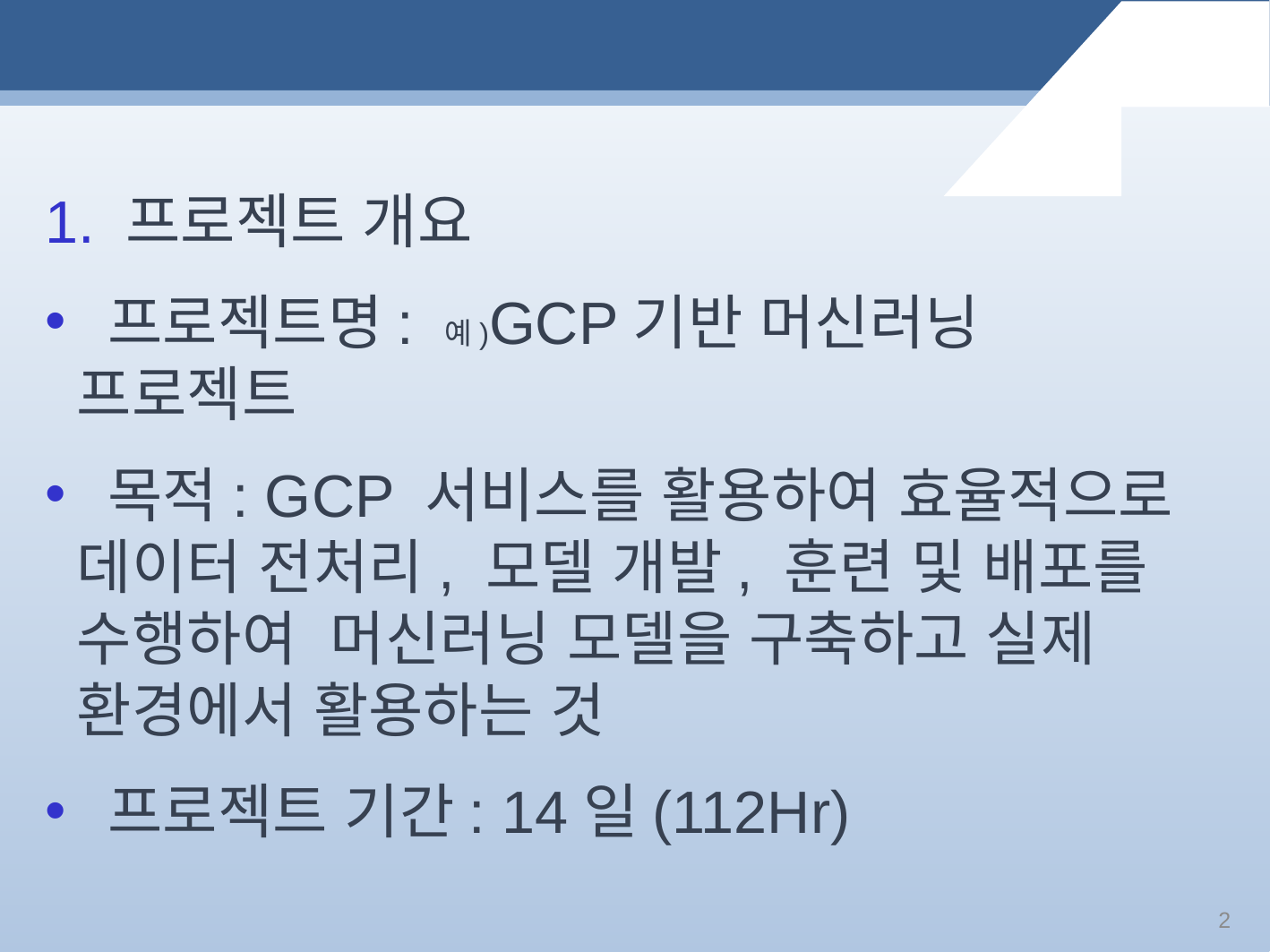

프로젝트 개요
 프로젝트명: 예)GCP기반 머신러닝 프로젝트
 목적: GCP 서비스를 활용하여 효율적으로 데이터 전처리, 모델 개발, 훈련 및 배포를 수행하여  머신러닝 모델을 구축하고 실제 환경에서 활용하는 것
 프로젝트 기간: 14일(112Hr)